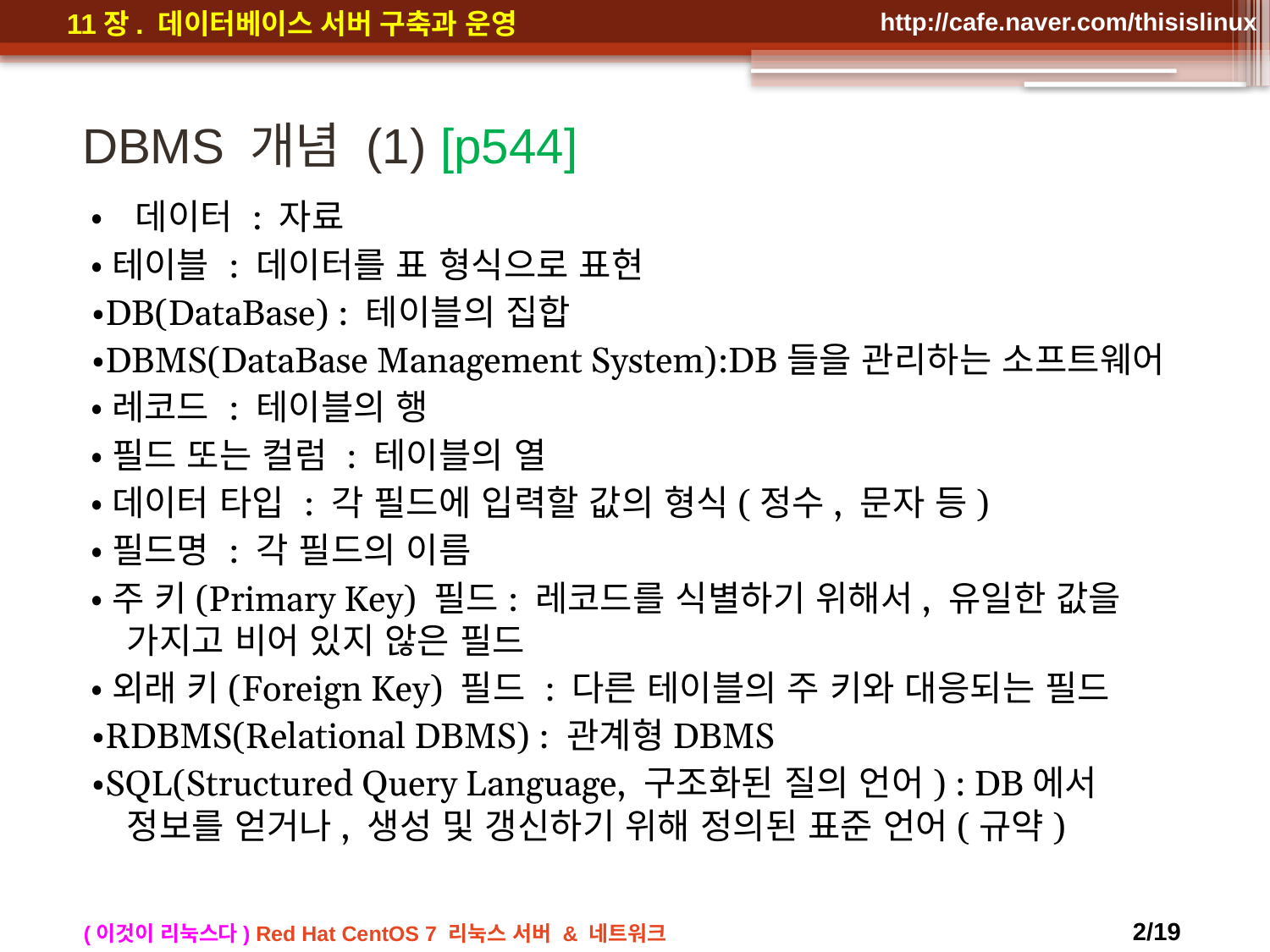

# DBMS 개념 (1) [p544]
•데이터 : 자료
•테이블 : 데이터를 표 형식으로 표현
•DB(DataBase) : 테이블의 집합
•DBMS(DataBase Management System):DB들을 관리하는 소프트웨어
•레코드 : 테이블의 행
•필드 또는 컬럼 : 테이블의 열
•데이터 타입 : 각 필드에 입력할 값의 형식(정수, 문자 등)
•필드명 : 각 필드의 이름
•주 키(Primary Key) 필드: 레코드를 식별하기 위해서, 유일한 값을 가지고 비어 있지 않은 필드
•외래 키(Foreign Key) 필드 : 다른 테이블의 주 키와 대응되는 필드
•RDBMS(Relational DBMS) : 관계형DBMS
•SQL(Structured Query Language, 구조화된 질의 언어) : DB에서 정보를 얻거나, 생성 및 갱신하기 위해 정의된 표준 언어(규약)